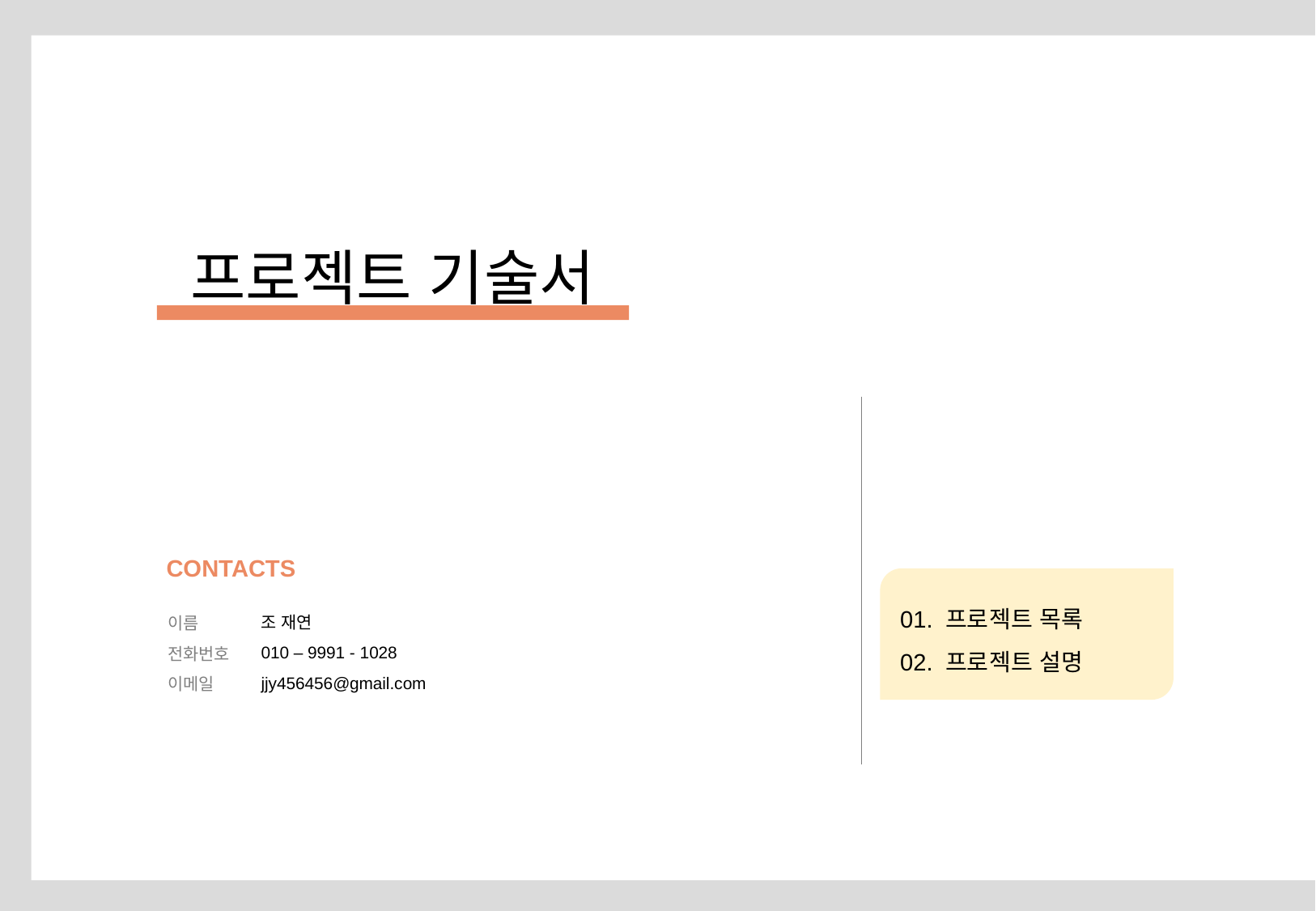

프로젝트 기술서

CONTACTS

01. 프로젝트 목록
02. 프로젝트 설명
조 재연
010 – 9991 - 1028
jjy456456@gmail.com
이름
전화번호
이메일